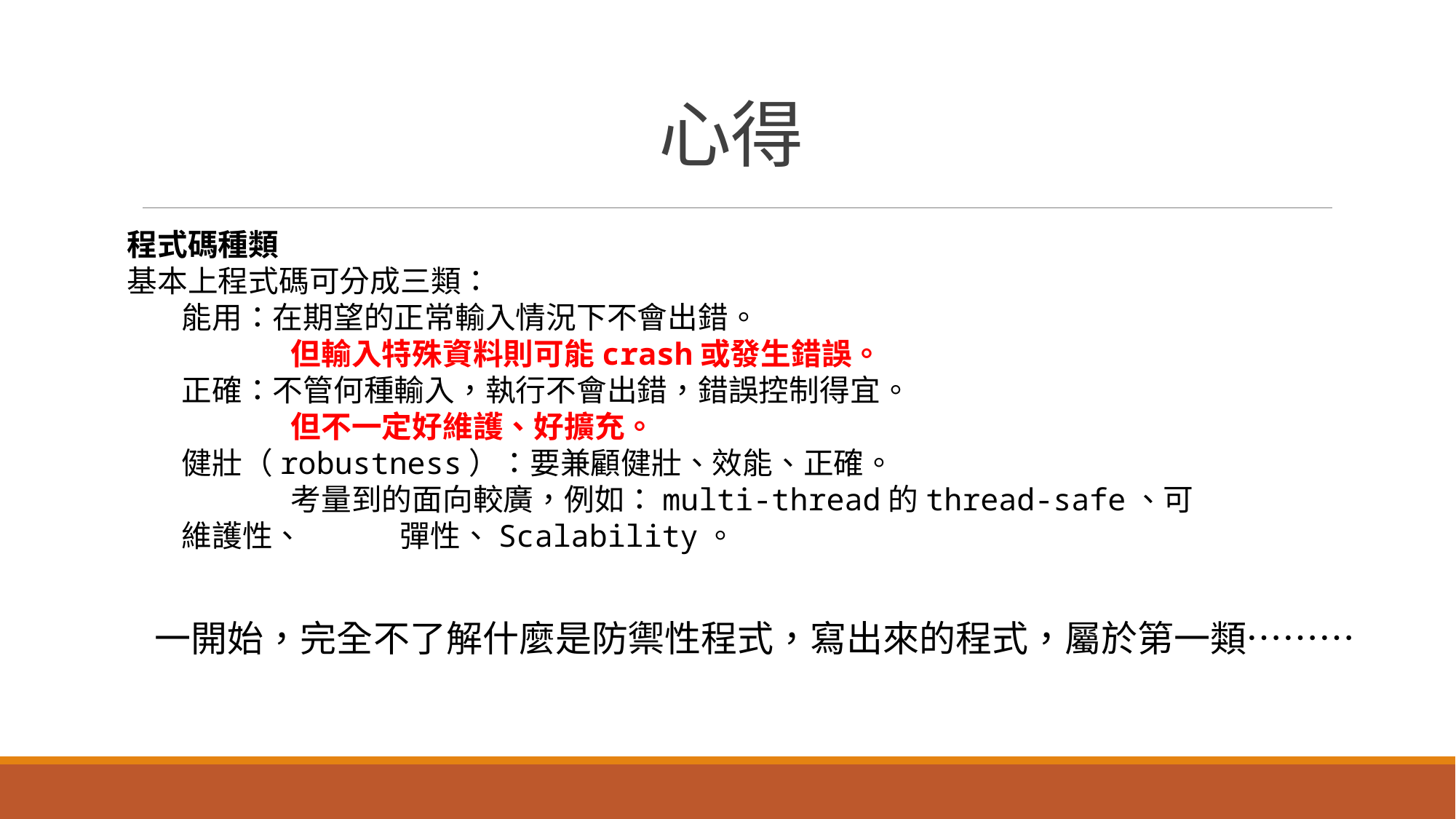

# 心得
程式碼種類
基本上程式碼可分成三類：
能用：在期望的正常輸入情況下不會出錯。
	但輸入特殊資料則可能crash或發生錯誤。
正確：不管何種輸入，執行不會出錯，錯誤控制得宜。
	但不一定好維護、好擴充。
健壯（robustness）：要兼顧健壯、效能、正確。
	考量到的面向較廣，例如：multi-thread的thread-safe、可維護性、	彈性、Scalability。

一開始，完全不了解什麼是防禦性程式，寫出來的程式，屬於第一類………